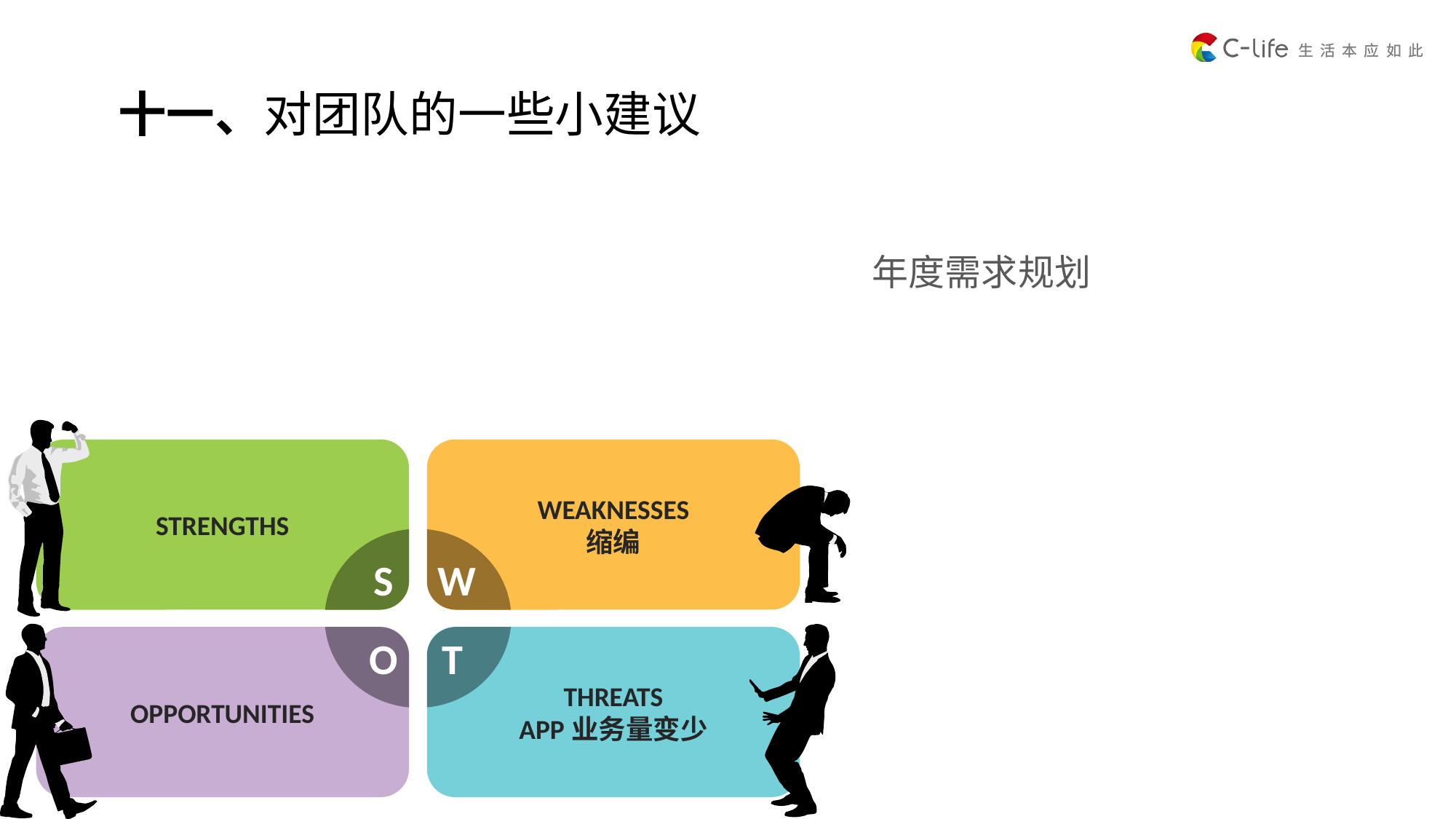

十一、对团队的一些小建议
年度需求规划

Strengths
Weaknesses
缩编

S
W

Opportunities
O
Threats
APP业务量变少
T